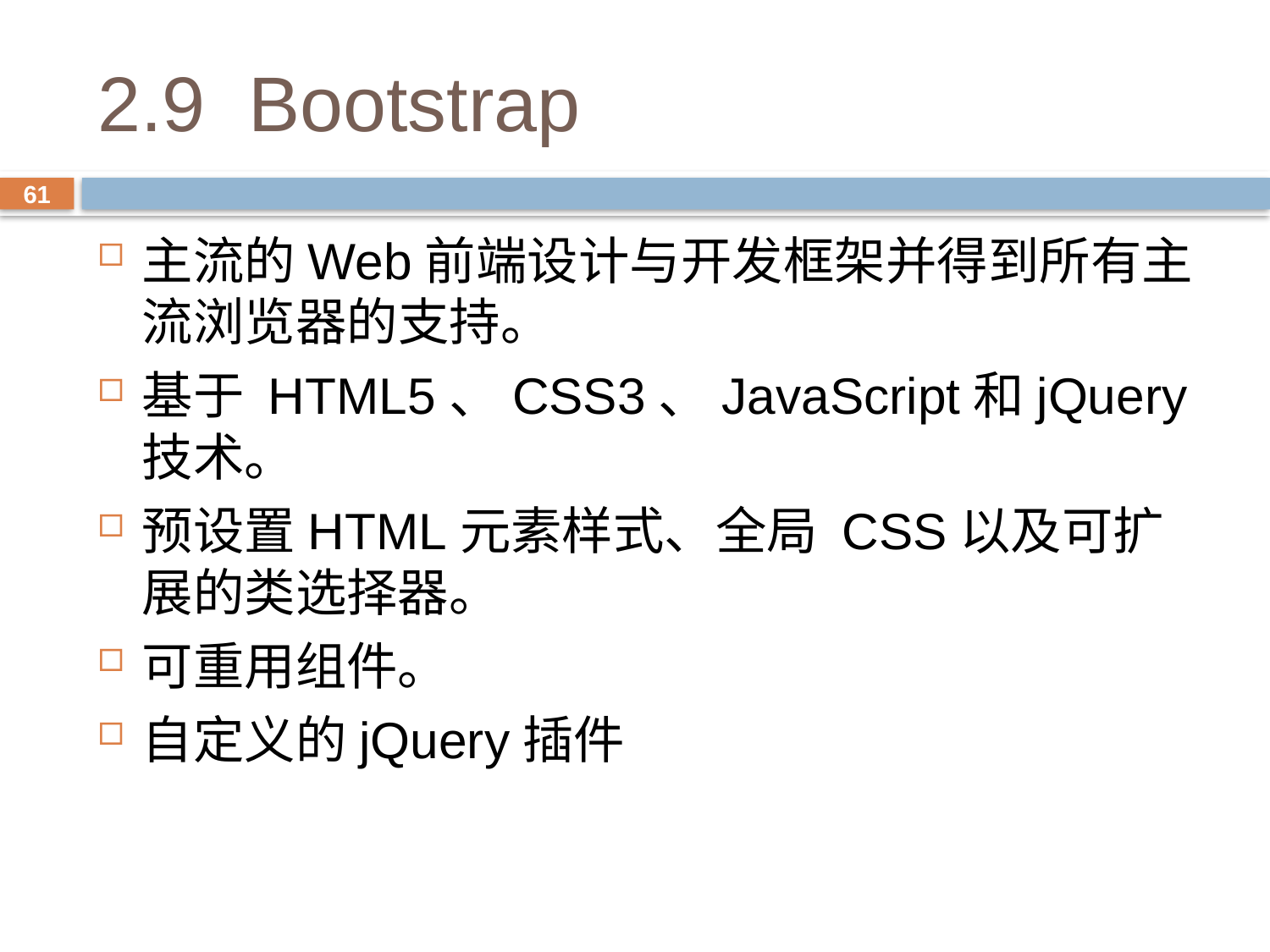

# 2.9  Bootstrap
61
主流的Web前端设计与开发框架并得到所有主流浏览器的支持。
基于 HTML5、CSS3、JavaScript和jQuery技术。
预设置HTML元素样式、全局 CSS以及可扩展的类选择器。
可重用组件。
自定义的jQuery插件